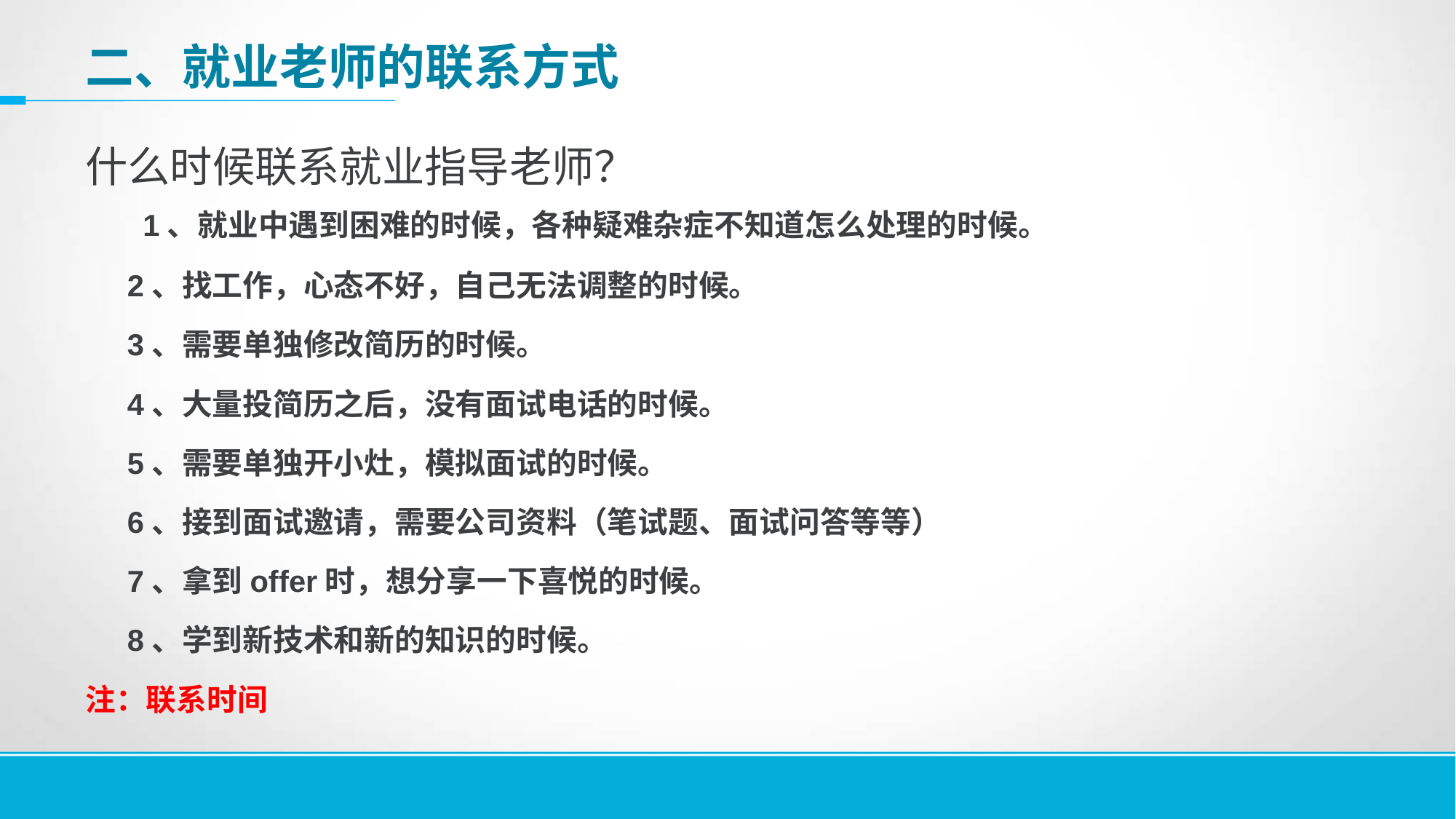

# 二、就业老师的联系方式
什么时候联系就业指导老师？
      1、就业中遇到困难的时候，各种疑难杂症不知道怎么处理的时候。
     2、找工作，心态不好，自己无法调整的时候。
     3、需要单独修改简历的时候。
     4、大量投简历之后，没有面试电话的时候。
     5、需要单独开小灶，模拟面试的时候。
     6、接到面试邀请，需要公司资料（笔试题、面试问答等等）
     7、拿到offer时，想分享一下喜悦的时候。
     8、学到新技术和新的知识的时候。
注：联系时间